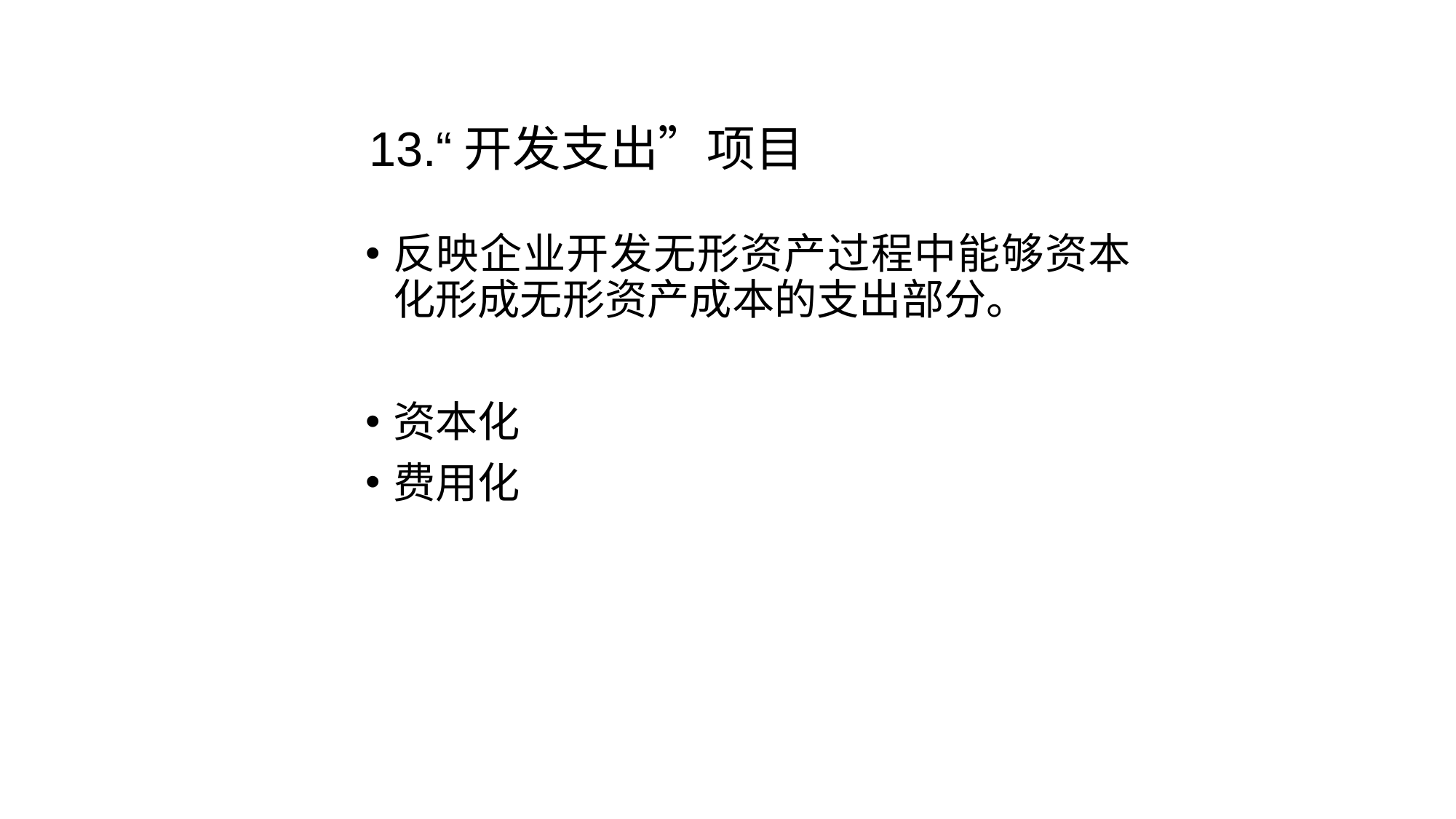

# 13.“开发支出”项目
反映企业开发无形资产过程中能够资本化形成无形资产成本的支出部分。

资本化
费用化